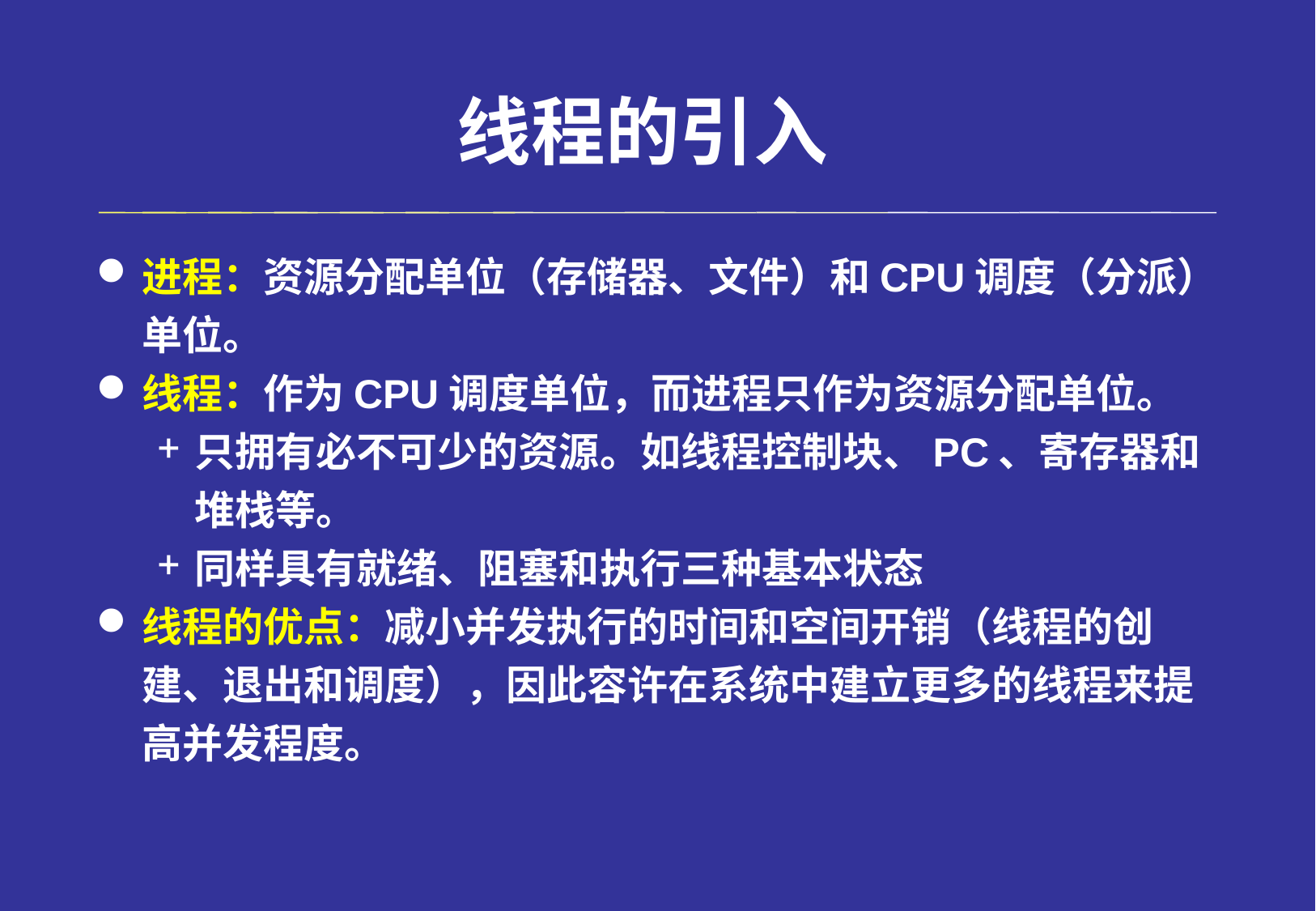

# 线程的引入
进程：资源分配单位（存储器、文件）和CPU调度（分派）单位。
线程：作为CPU调度单位，而进程只作为资源分配单位。
只拥有必不可少的资源。如线程控制块、PC、寄存器和堆栈等。
同样具有就绪、阻塞和执行三种基本状态
线程的优点：减小并发执行的时间和空间开销（线程的创建、退出和调度），因此容许在系统中建立更多的线程来提高并发程度。